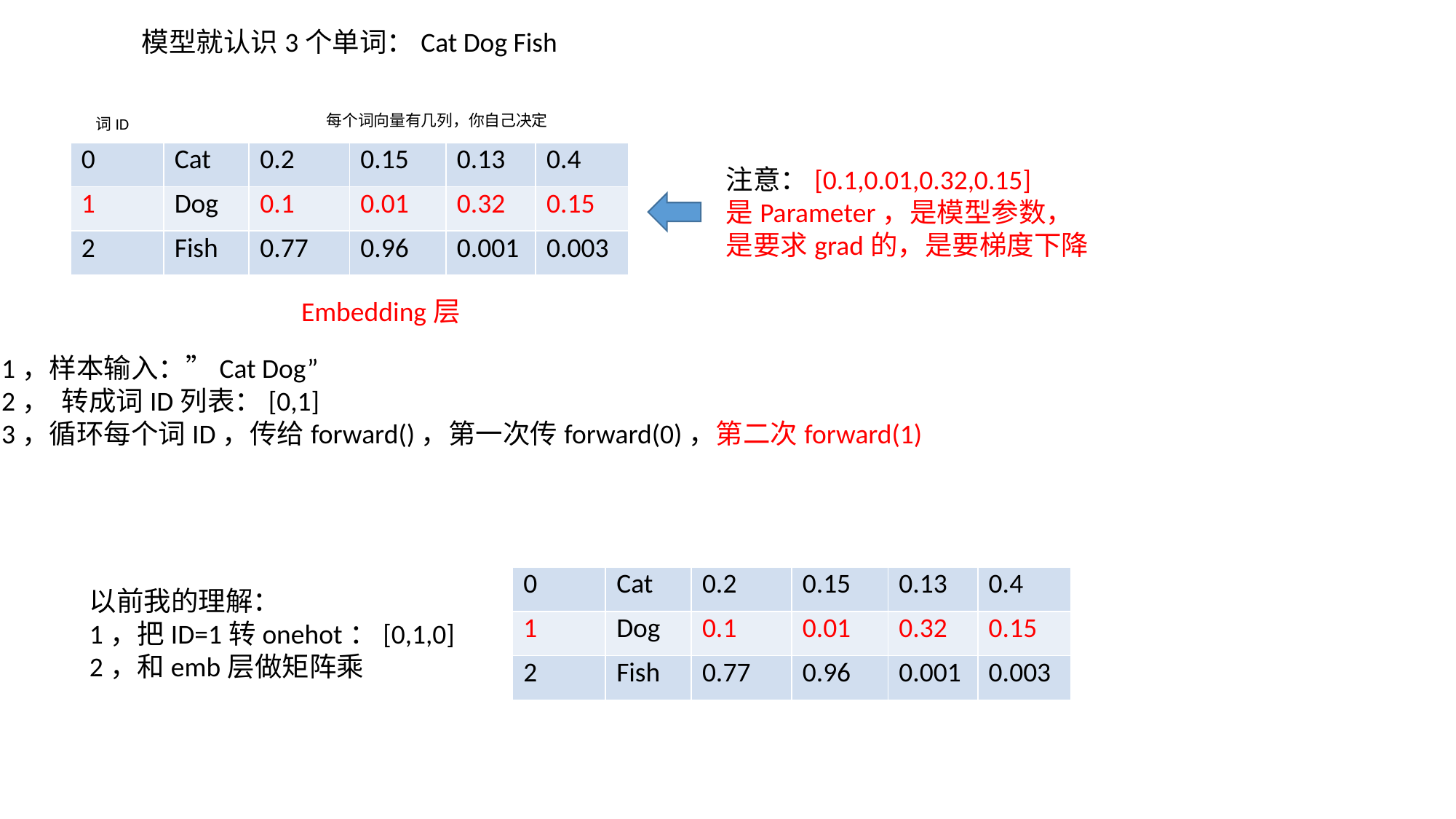

模型就认识3个单词：Cat Dog Fish
每个词向量有几列，你自己决定
词ID
| 0 | Cat | 0.2 | 0.15 | 0.13 | 0.4 |
| --- | --- | --- | --- | --- | --- |
| 1 | Dog | 0.1 | 0.01 | 0.32 | 0.15 |
| 2 | Fish | 0.77 | 0.96 | 0.001 | 0.003 |
注意：[0.1,0.01,0.32,0.15]
是Parameter，是模型参数，
是要求grad的，是要梯度下降

Embedding层
1，样本输入：”Cat Dog”
2，  转成词ID列表：[0,1]
3，循环每个词ID，传给forward()，第一次传forward(0)，第二次forward(1)
| 0 | Cat | 0.2 | 0.15 | 0.13 | 0.4 |
| --- | --- | --- | --- | --- | --- |
| 1 | Dog | 0.1 | 0.01 | 0.32 | 0.15 |
| 2 | Fish | 0.77 | 0.96 | 0.001 | 0.003 |
以前我的理解：
1，把ID=1转onehot：[0,1,0]
2，和emb层做矩阵乘